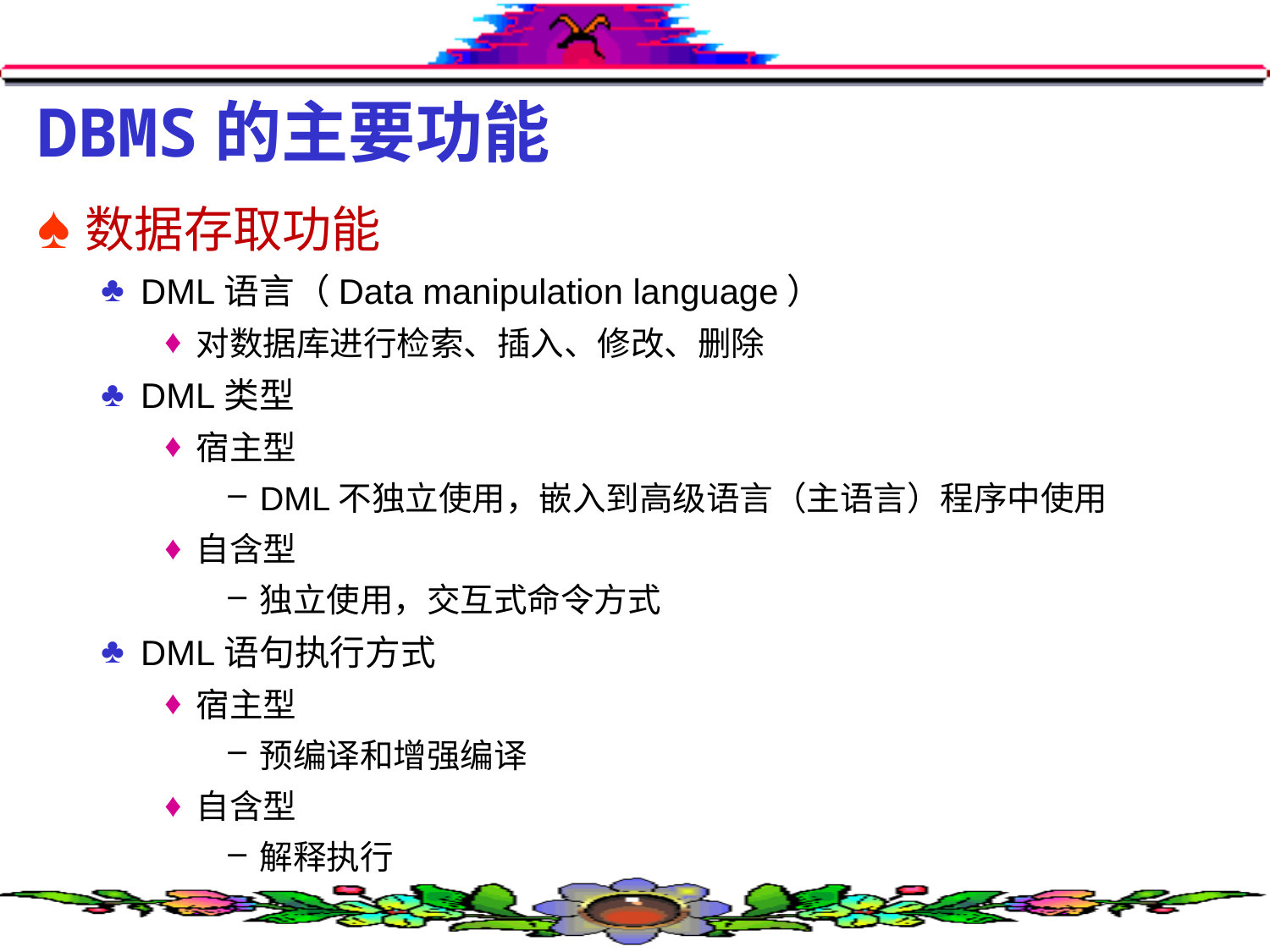

# DBMS的主要功能
数据存取功能
DML语言（Data manipulation language）
对数据库进行检索、插入、修改、删除
DML类型
宿主型
DML不独立使用，嵌入到高级语言（主语言）程序中使用
自含型
独立使用，交互式命令方式
DML语句执行方式
宿主型
预编译和增强编译
自含型
解释执行